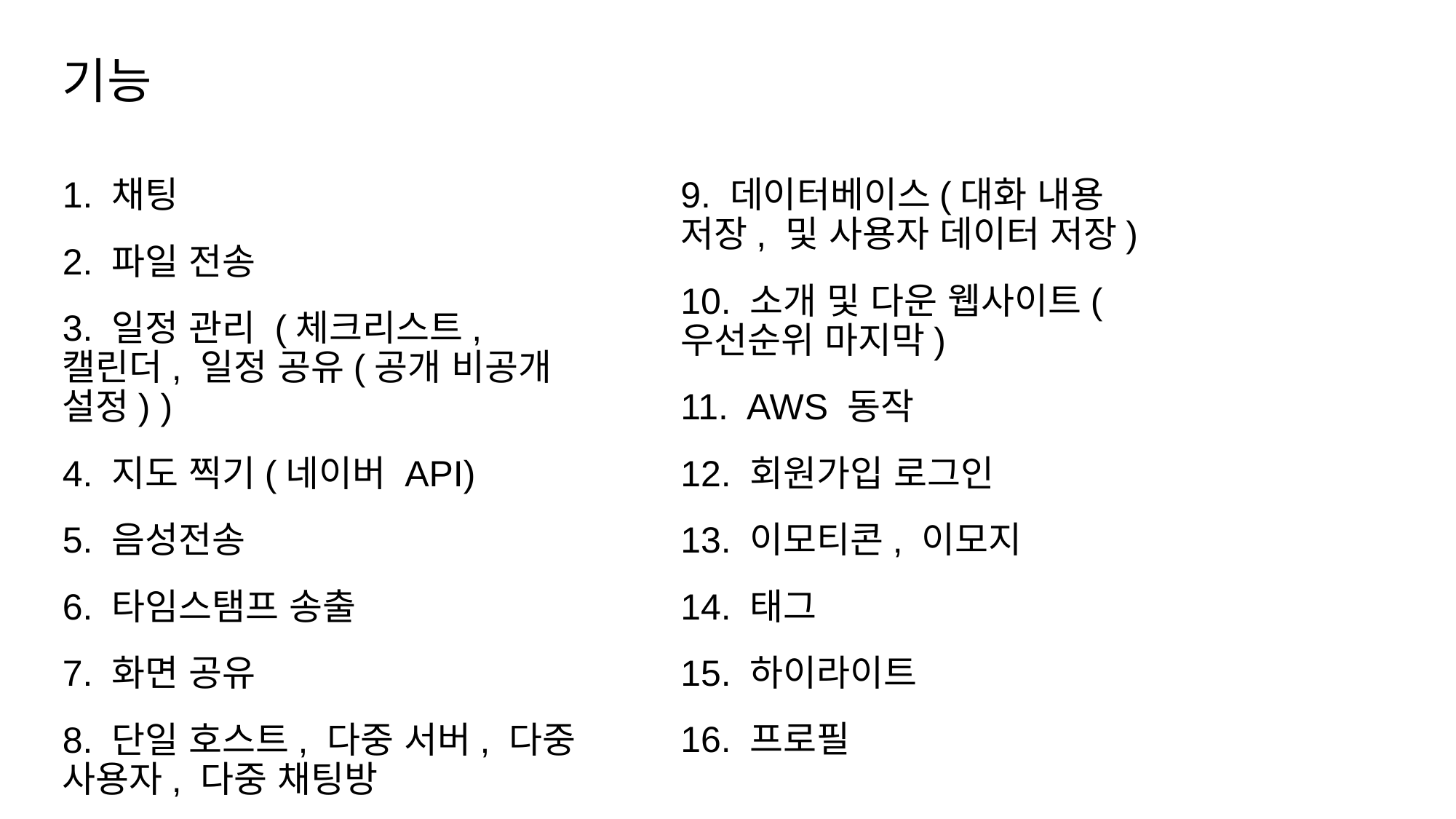

# 기능
9. 데이터베이스(대화 내용 저장, 및 사용자 데이터 저장)
10. 소개 및 다운 웹사이트(우선순위 마지막)
11.  AWS 동작
12. 회원가입 로그인
13. 이모티콘, 이모지
14. 태그
15. 하이라이트
16. 프로필
1. 채팅
2. 파일 전송
3. 일정 관리 (체크리스트, 캘린더, 일정 공유(공개 비공개 설정) )
4. 지도 찍기(네이버 API)
5. 음성전송
6. 타임스탬프 송출
7. 화면 공유
8. 단일 호스트, 다중 서버, 다중 사용자, 다중 채팅방